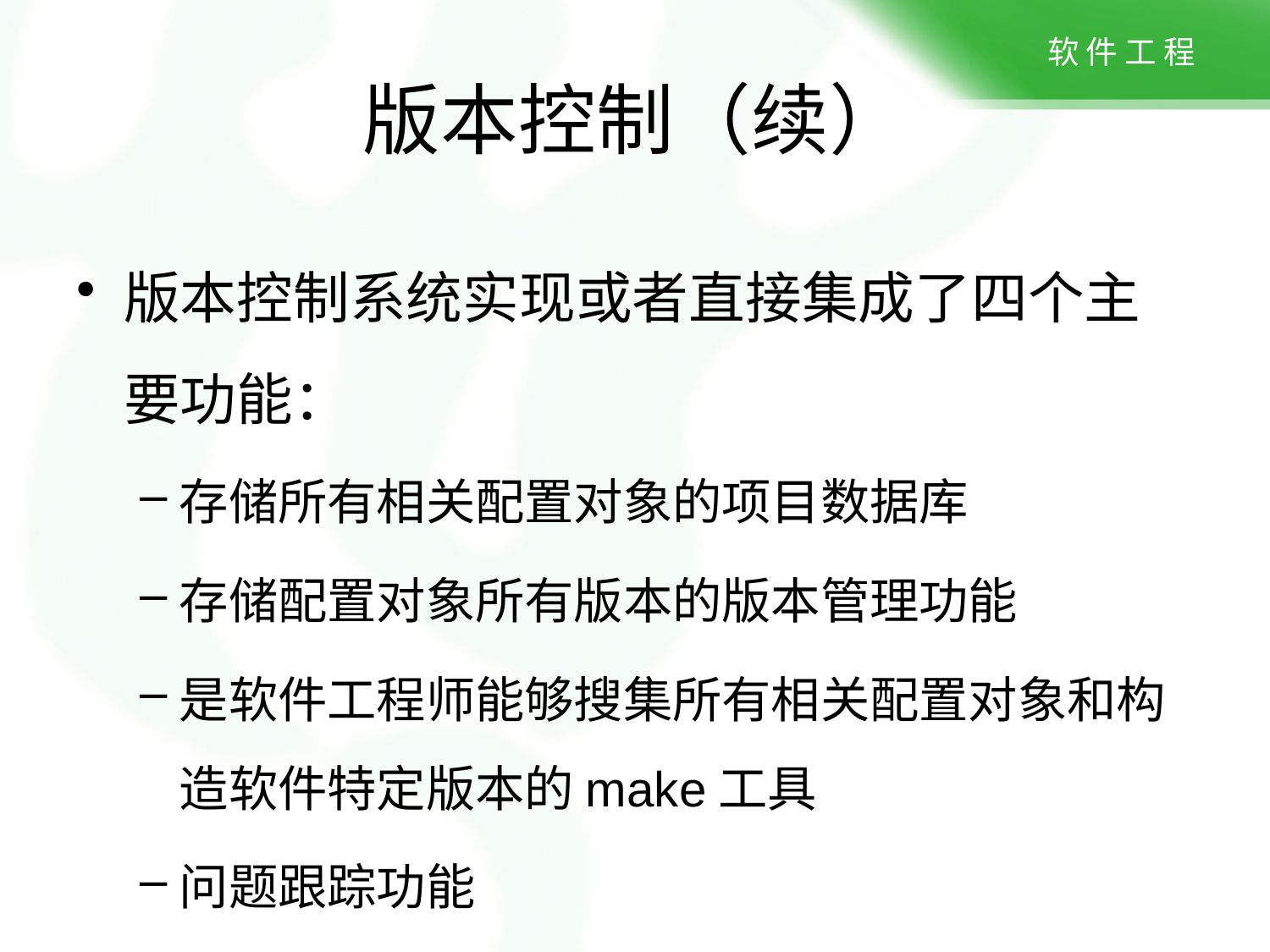

# 版本控制（续）
版本控制系统实现或者直接集成了四个主要功能：
存储所有相关配置对象的项目数据库
存储配置对象所有版本的版本管理功能
是软件工程师能够搜集所有相关配置对象和构造软件特定版本的make工具
问题跟踪功能